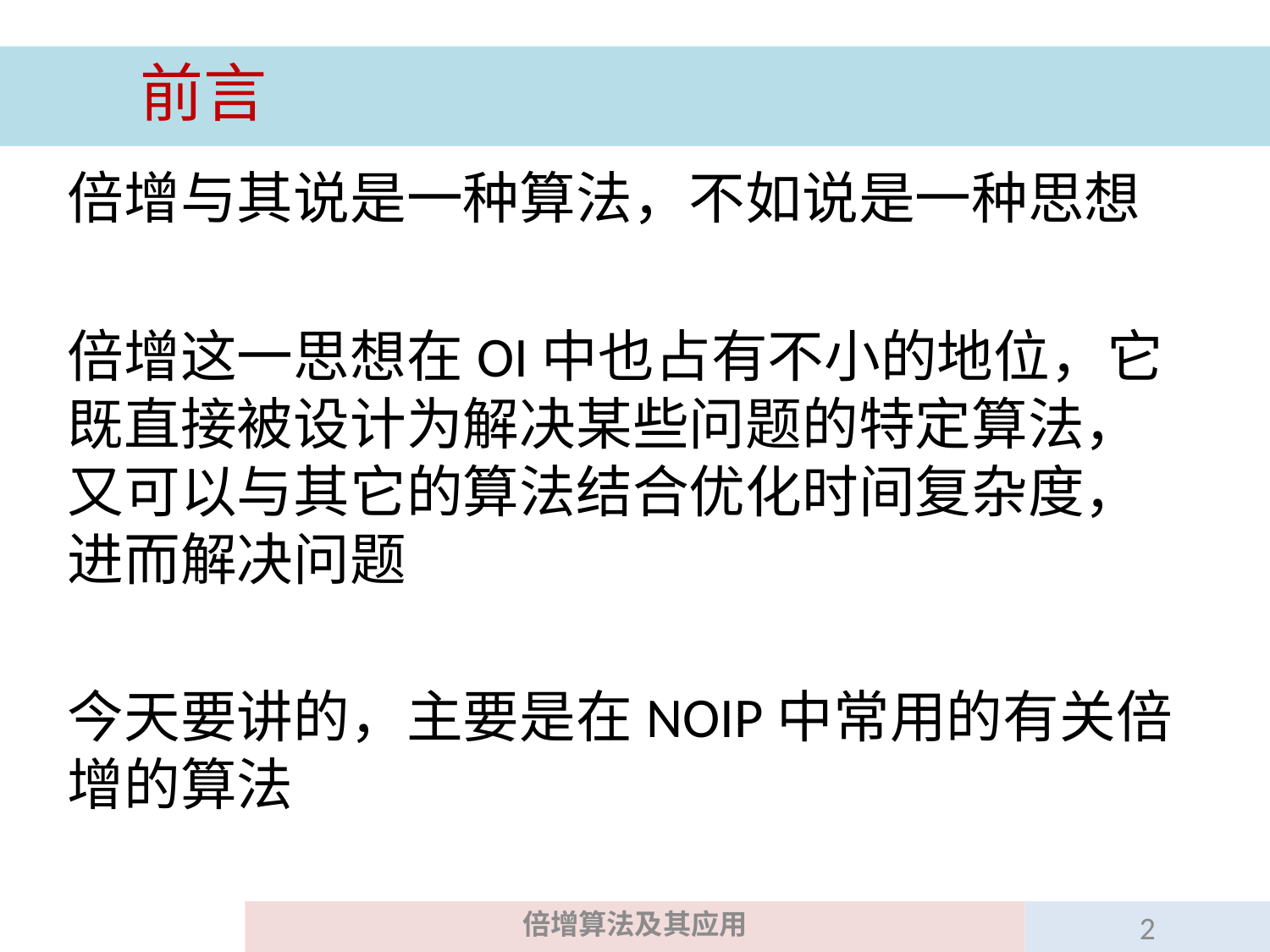

#
	前言
倍增与其说是一种算法，不如说是一种思想

倍增这一思想在OI中也占有不小的地位，它既直接被设计为解决某些问题的特定算法，又可以与其它的算法结合优化时间复杂度，进而解决问题

今天要讲的，主要是在NOIP中常用的有关倍增的算法
倍增算法及其应用
2